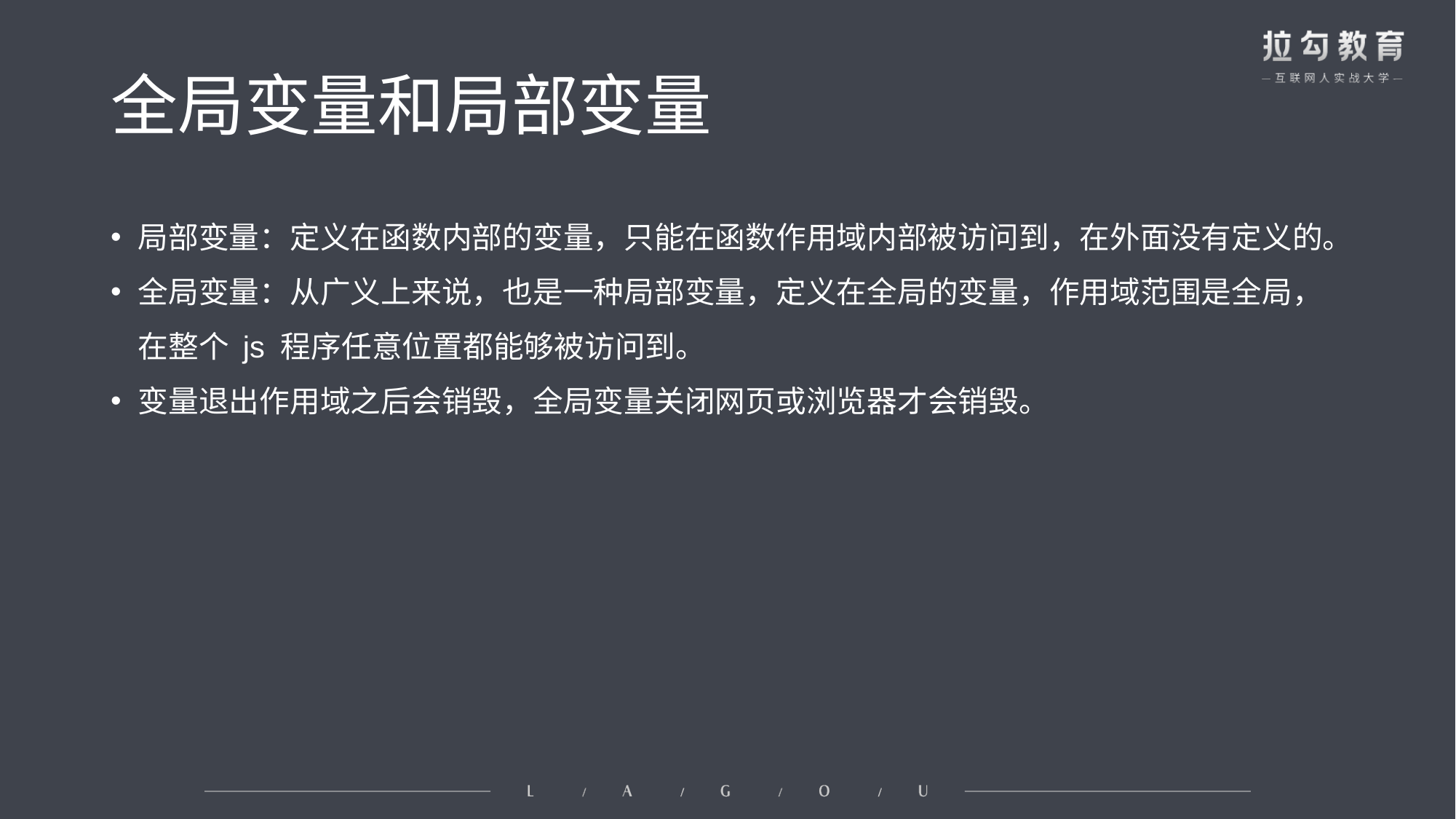

# 全局变量和局部变量
局部变量：定义在函数内部的变量，只能在函数作用域内部被访问到，在外面没有定义的。
全局变量：从广义上来说，也是一种局部变量，定义在全局的变量，作用域范围是全局，在整个 js 程序任意位置都能够被访问到。
变量退出作用域之后会销毁，全局变量关闭网页或浏览器才会销毁。